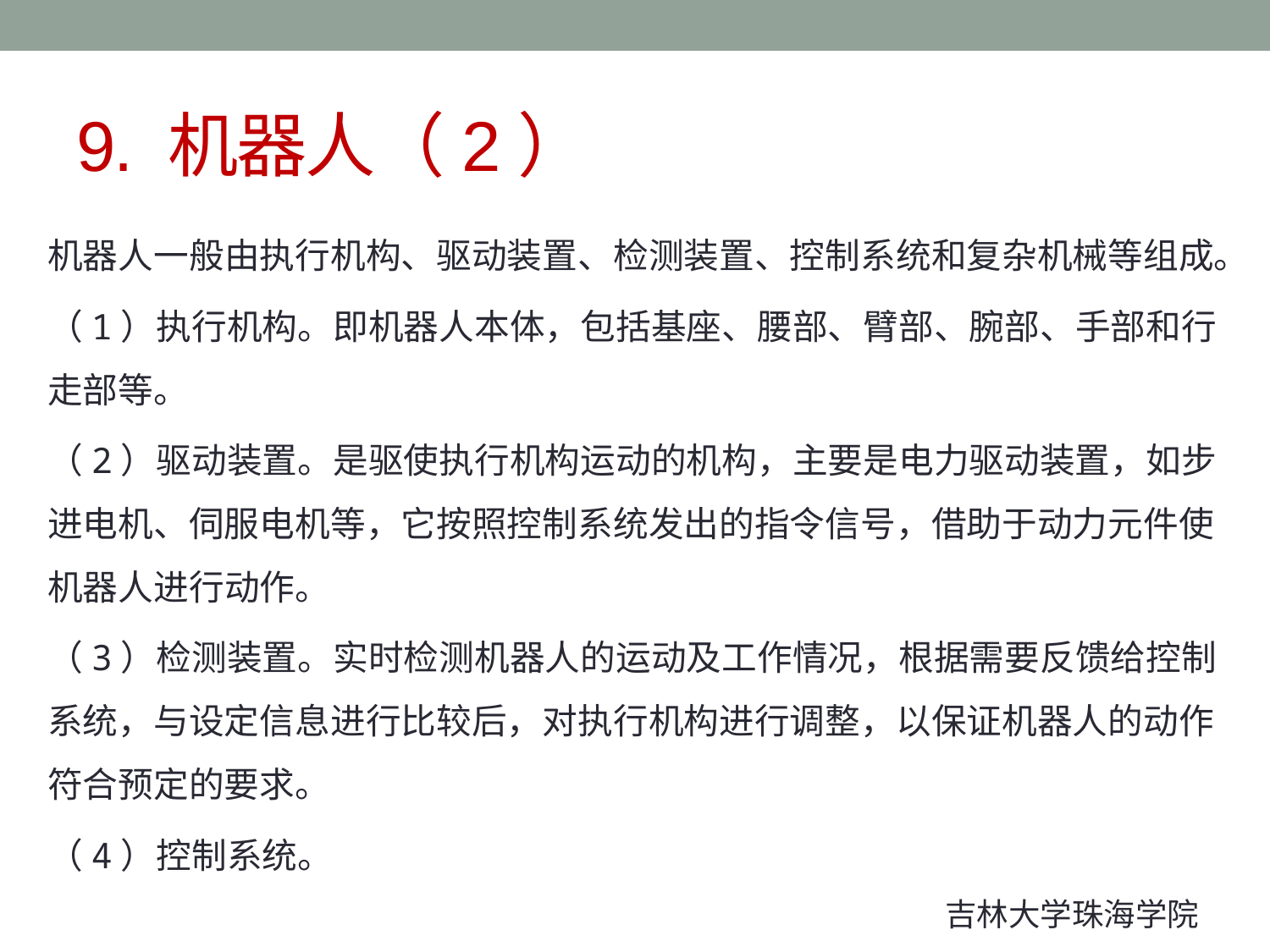

# 9. 机器人（2）
机器人一般由执行机构、驱动装置、检测装置、控制系统和复杂机械等组成。
（1）执行机构。即机器人本体，包括基座、腰部、臂部、腕部、手部和行走部等。
（2）驱动装置。是驱使执行机构运动的机构，主要是电力驱动装置，如步进电机、伺服电机等，它按照控制系统发出的指令信号，借助于动力元件使机器人进行动作。
（3）检测装置。实时检测机器人的运动及工作情况，根据需要反馈给控制系统，与设定信息进行比较后，对执行机构进行调整，以保证机器人的动作符合预定的要求。
（4）控制系统。